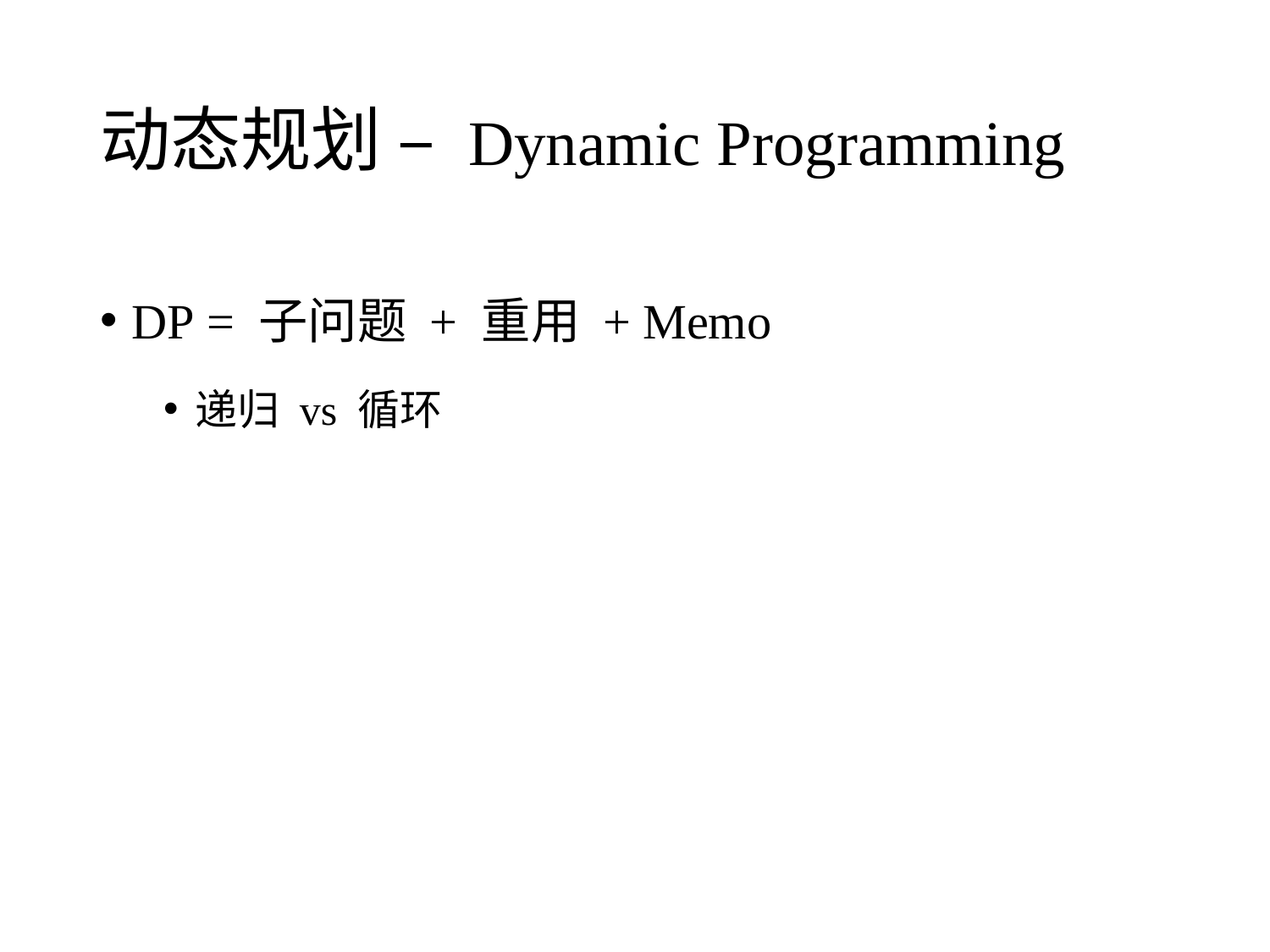

# 动态规划 – Dynamic Programming
DP = 子问题 + 重用 + Memo
递归 vs 循环